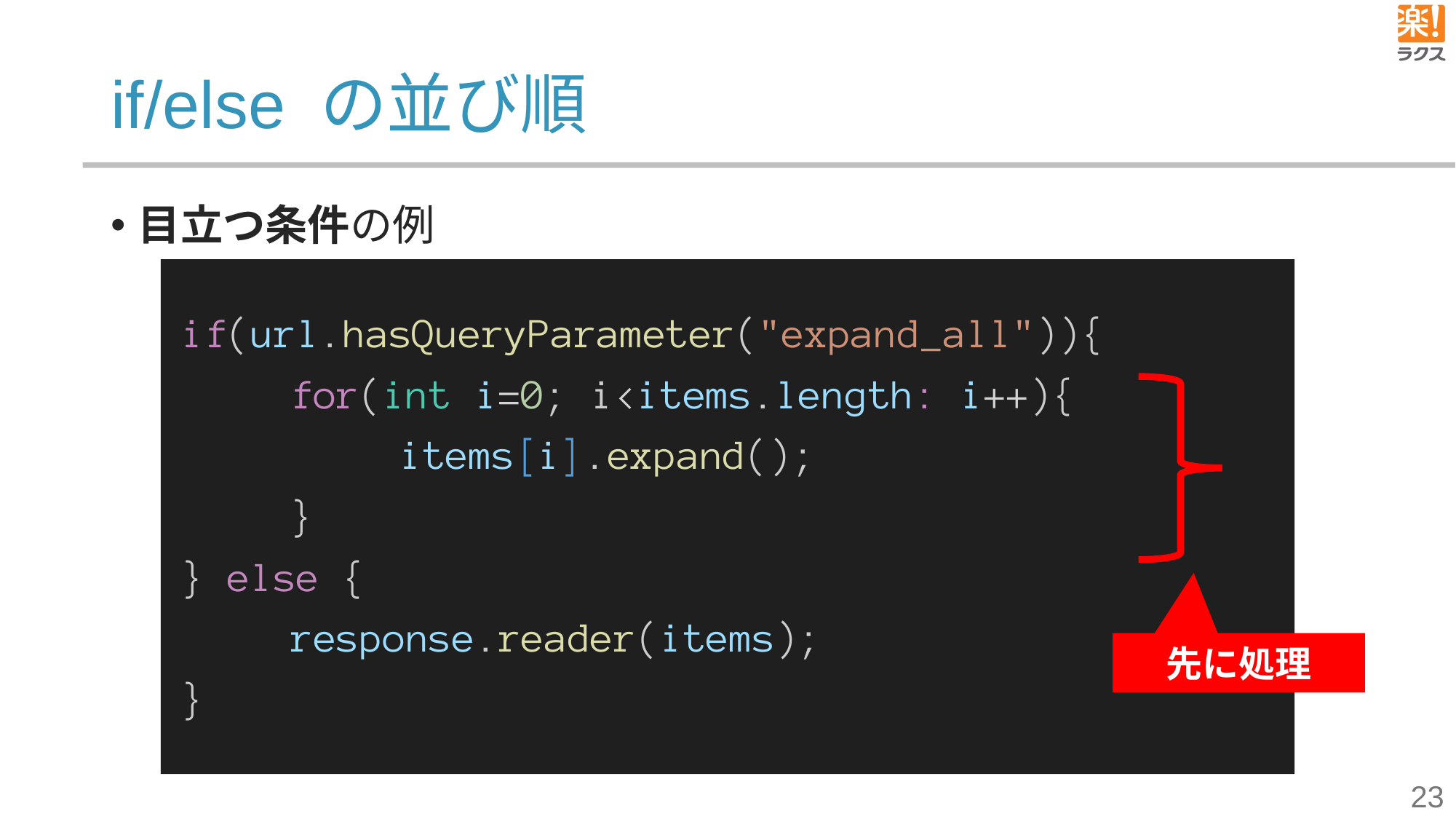

# if/else の並び順
目立つ条件の例
if(url.hasQueryParameter("expand_all")){
	for(int i=0; i<items.length: i++){
		items[i].expand();
	}
} else {
	response.reader(items);
}

先に処理
23